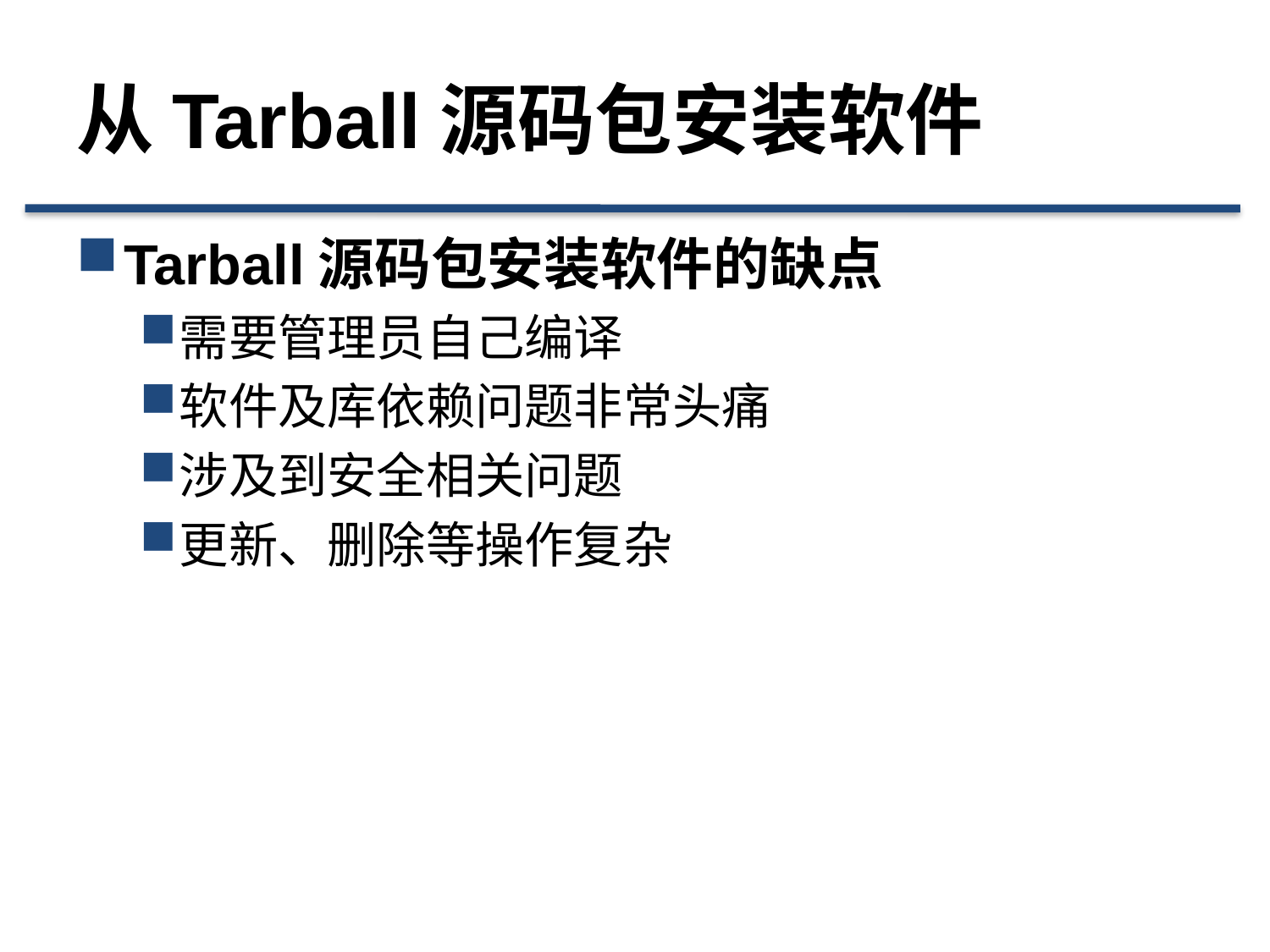

# 从Tarball源码包安装软件
Tarball源码包安装软件的缺点
需要管理员自己编译
软件及库依赖问题非常头痛
涉及到安全相关问题
更新、删除等操作复杂